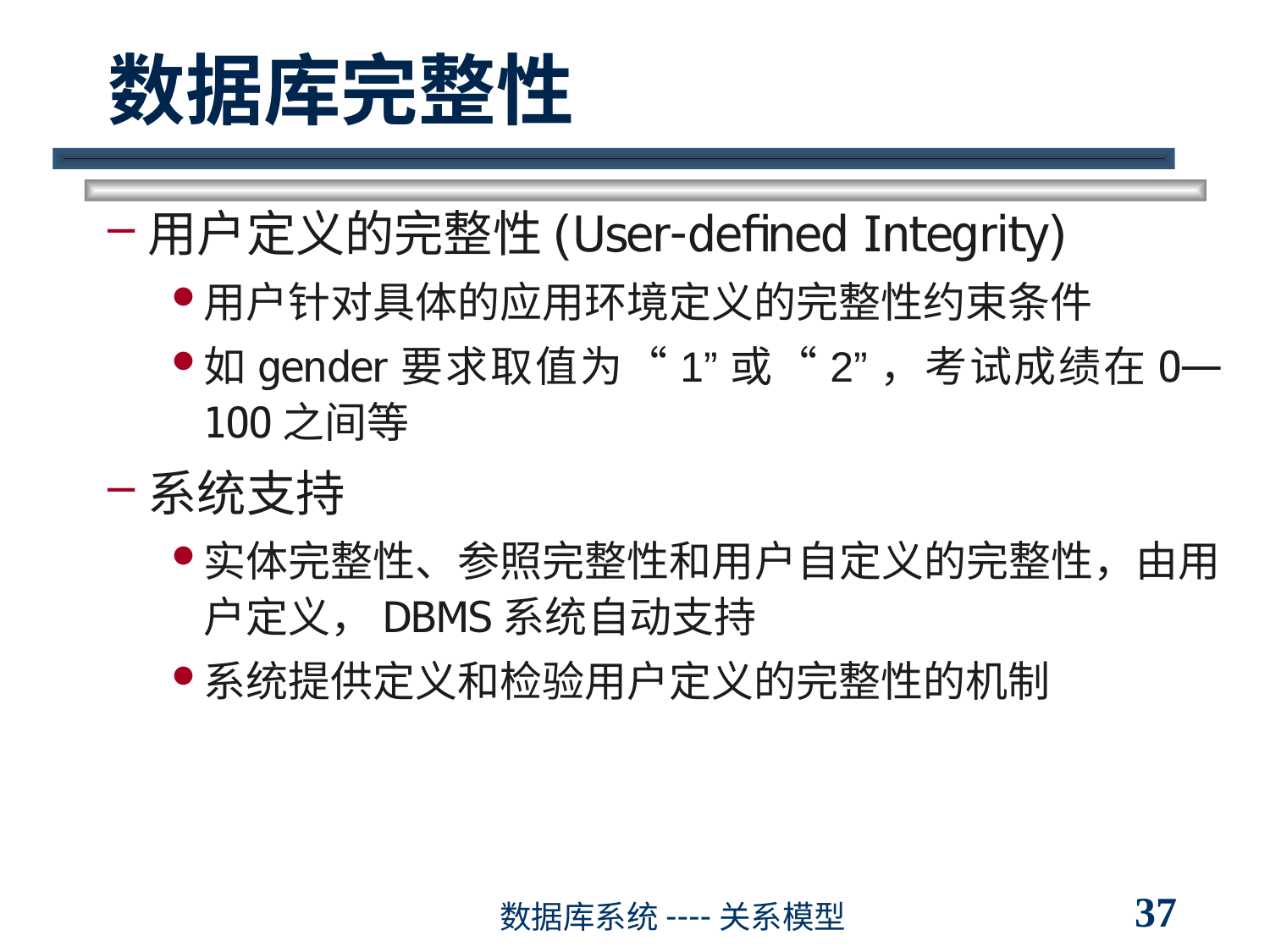

# 数据库完整性
用户定义的完整性(User-defined Integrity)
用户针对具体的应用环境定义的完整性约束条件
如gender要求取值为“1”或“2”，考试成绩在0—100之间等
系统支持
实体完整性、参照完整性和用户自定义的完整性，由用户定义，DBMS系统自动支持
系统提供定义和检验用户定义的完整性的机制
37
数据库系统----关系模型